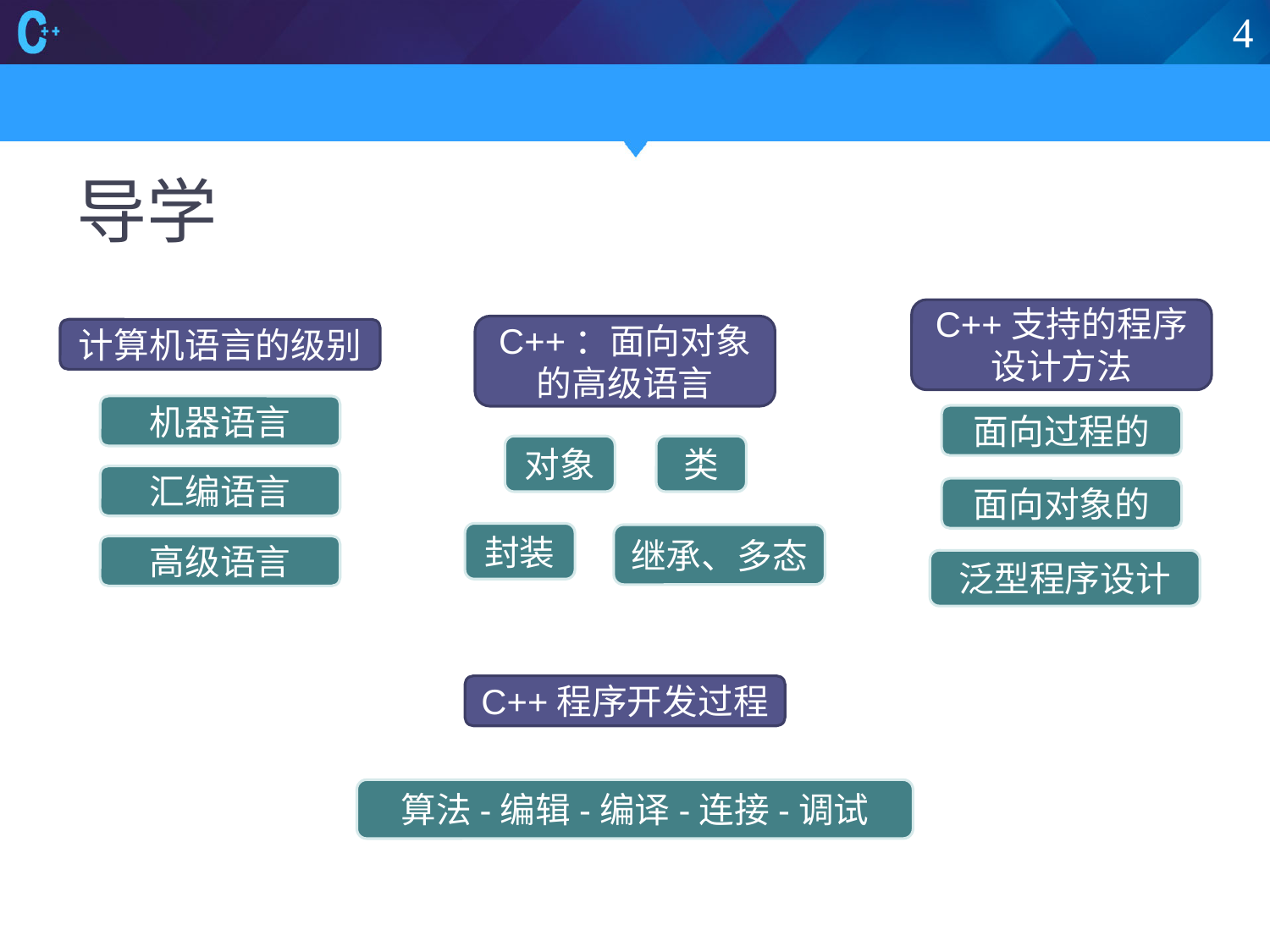

4
# 导学
C++支持的程序设计方法
C++：面向对象的高级语言
计算机语言的级别
机器语言
面向过程的
对象
类
汇编语言
面向对象的
封装
继承、多态
高级语言
泛型程序设计
C++程序开发过程
算法-编辑-编译-连接-调试